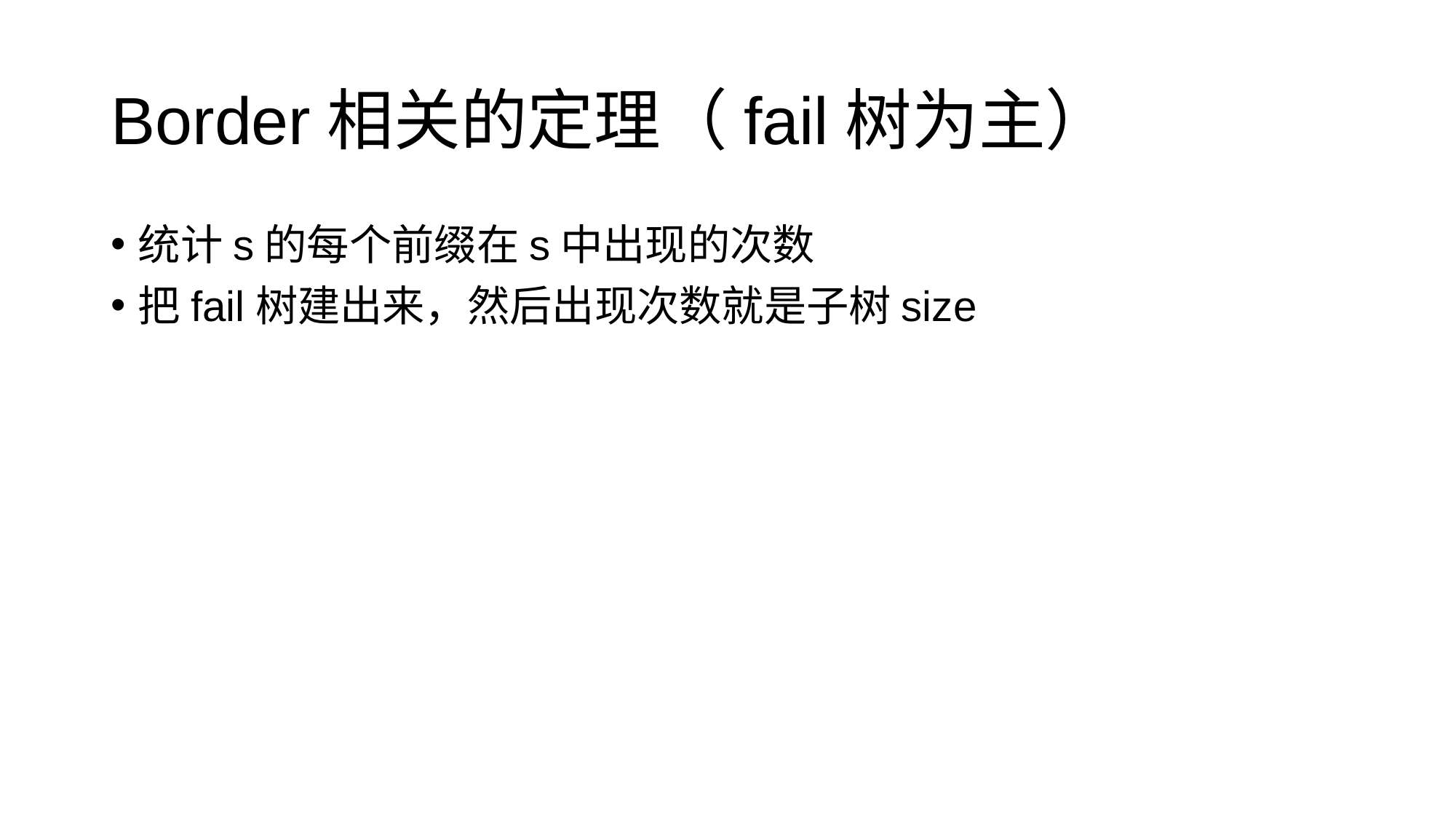

# Border相关的定理（fail树为主）
统计s的每个前缀在s中出现的次数
把fail树建出来，然后出现次数就是子树size